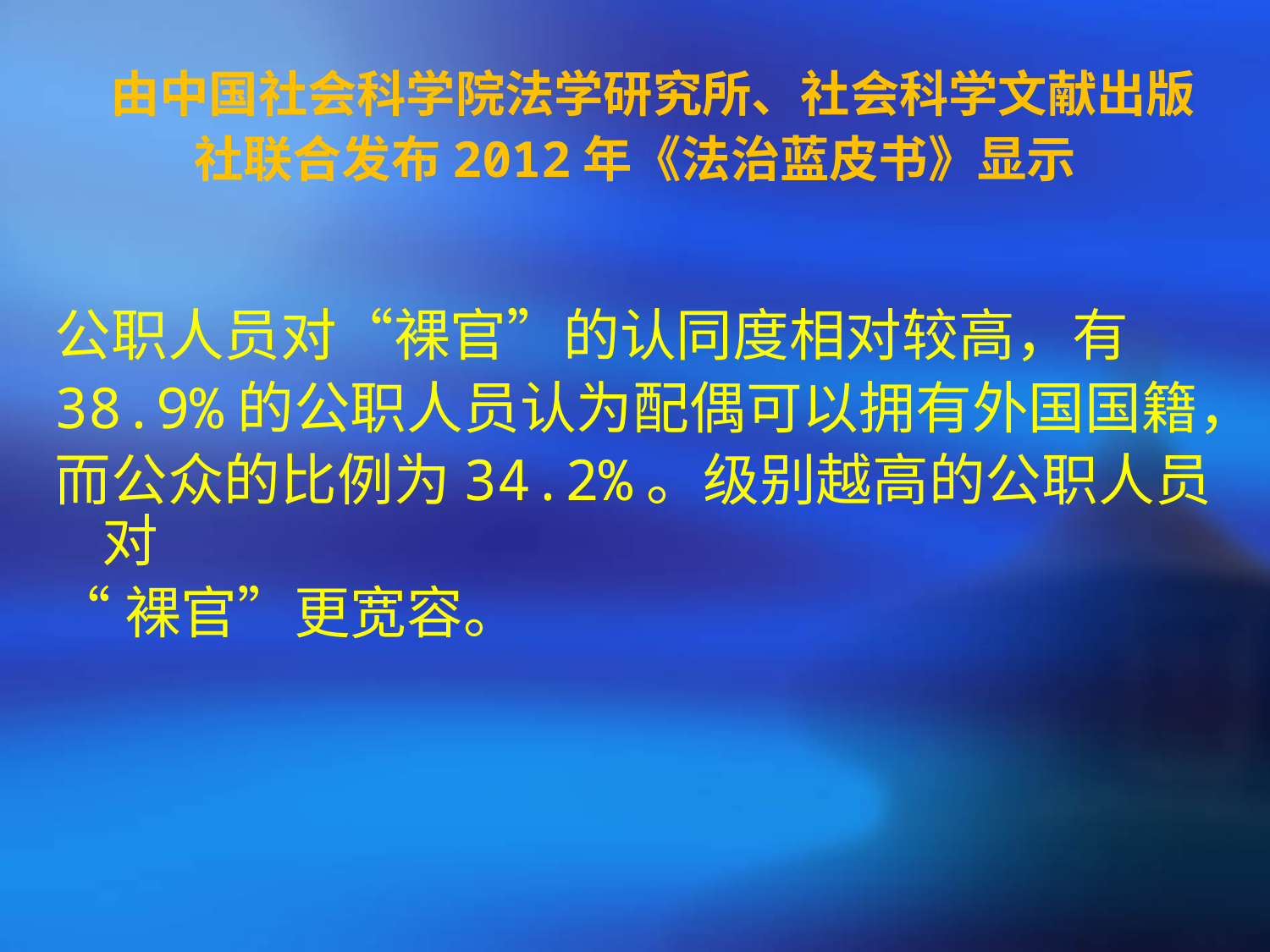

# 由中国社会科学院法学研究所、社会科学文献出版社联合发布2012年《法治蓝皮书》显示

公职人员对“裸官”的认同度相对较高，有
38.9%的公职人员认为配偶可以拥有外国国籍，
而公众的比例为34.2%。级别越高的公职人员对
“裸官”更宽容。